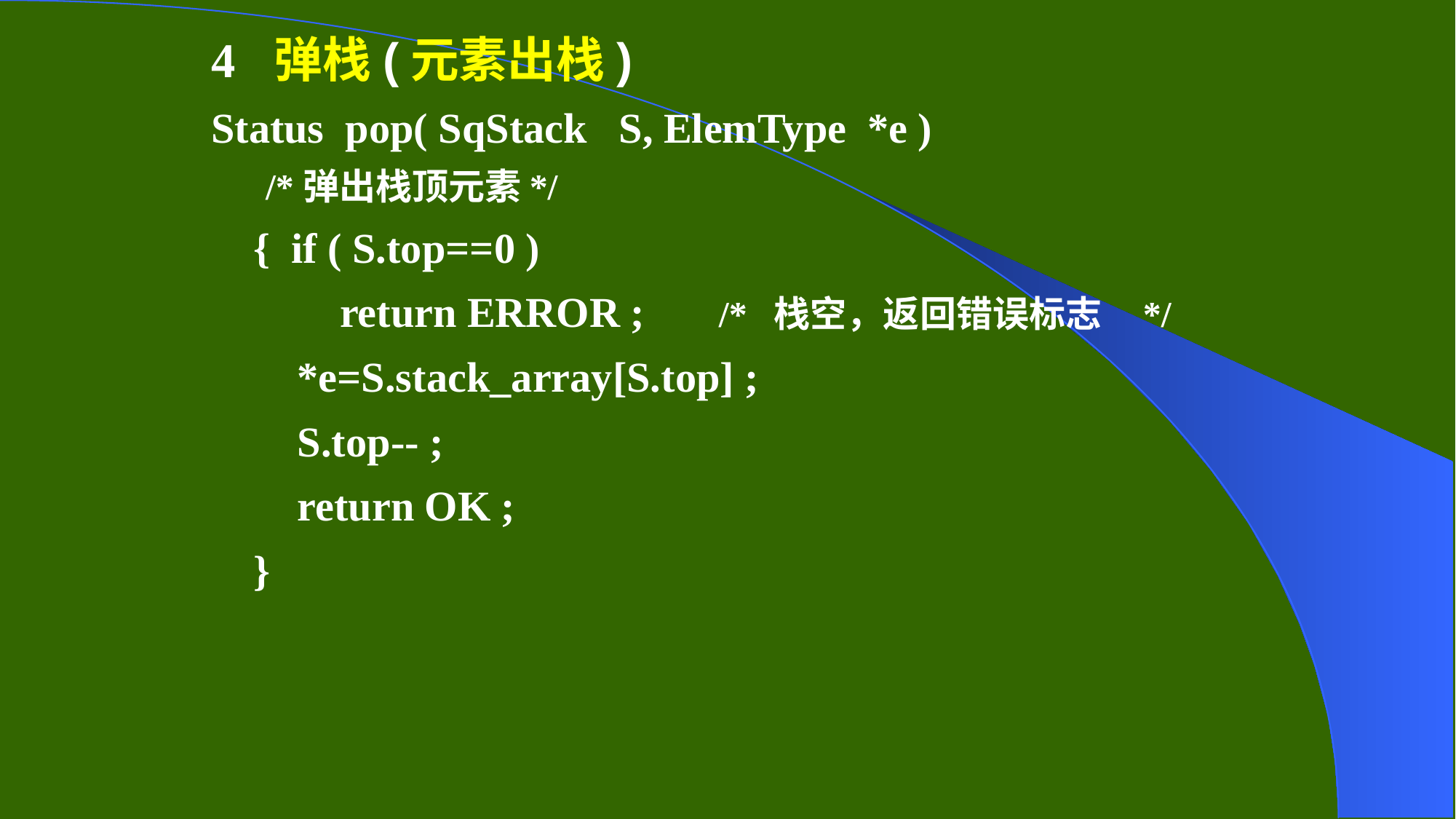

# 4  弹栈(元素出栈)
Status  pop( SqStack   S, ElemType  *e )
      /*弹出栈顶元素*/
{  if ( S.top==0 )
return ERROR ;       /*  栈空，返回错误标志    */
*e=S.stack_array[S.top] ;
S.top-- ;
return OK ;
}